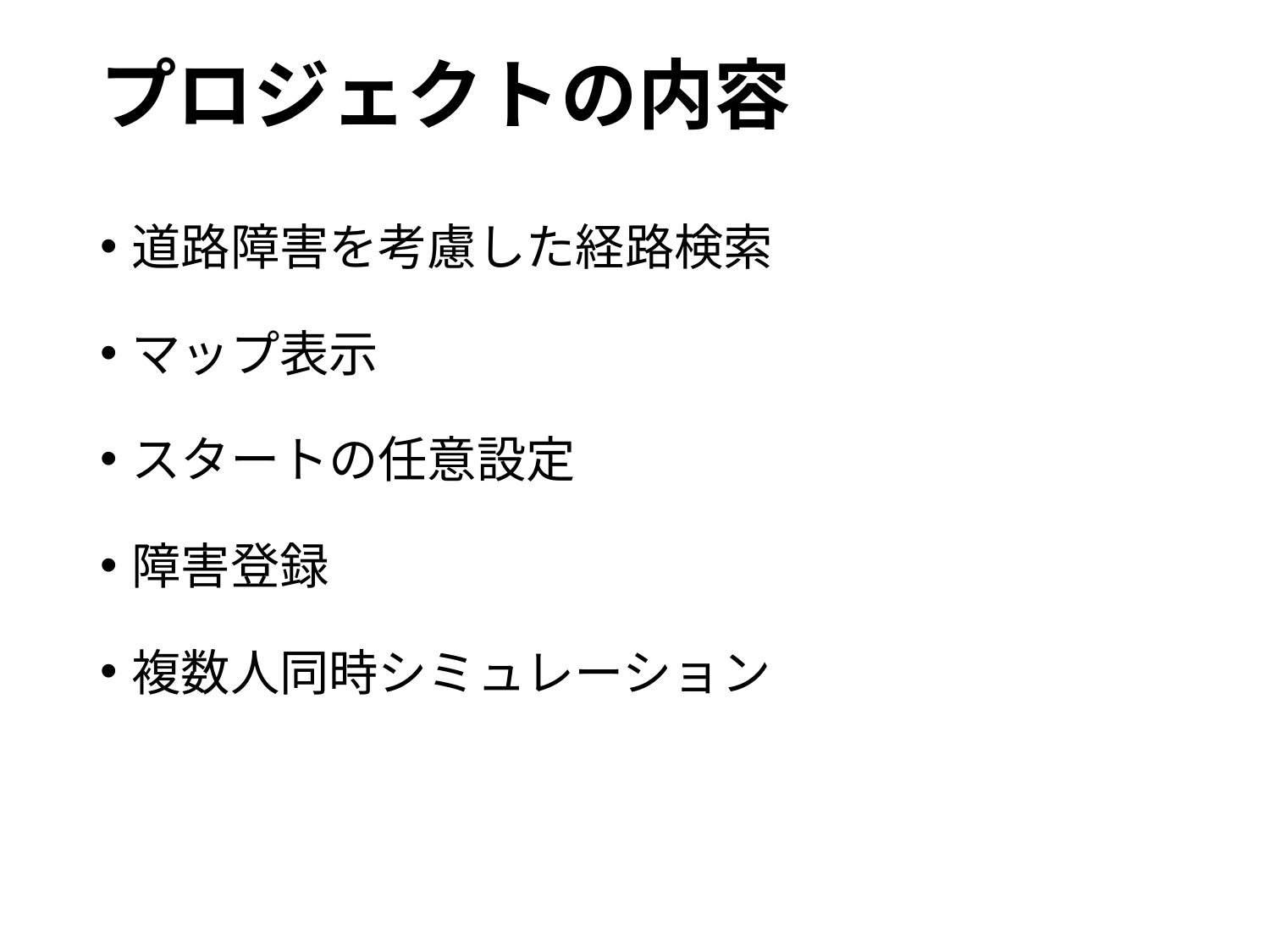

# プロジェクトの内容
道路障害を考慮した経路検索
マップ表示
スタートの任意設定
障害登録
複数人同時シミュレーション